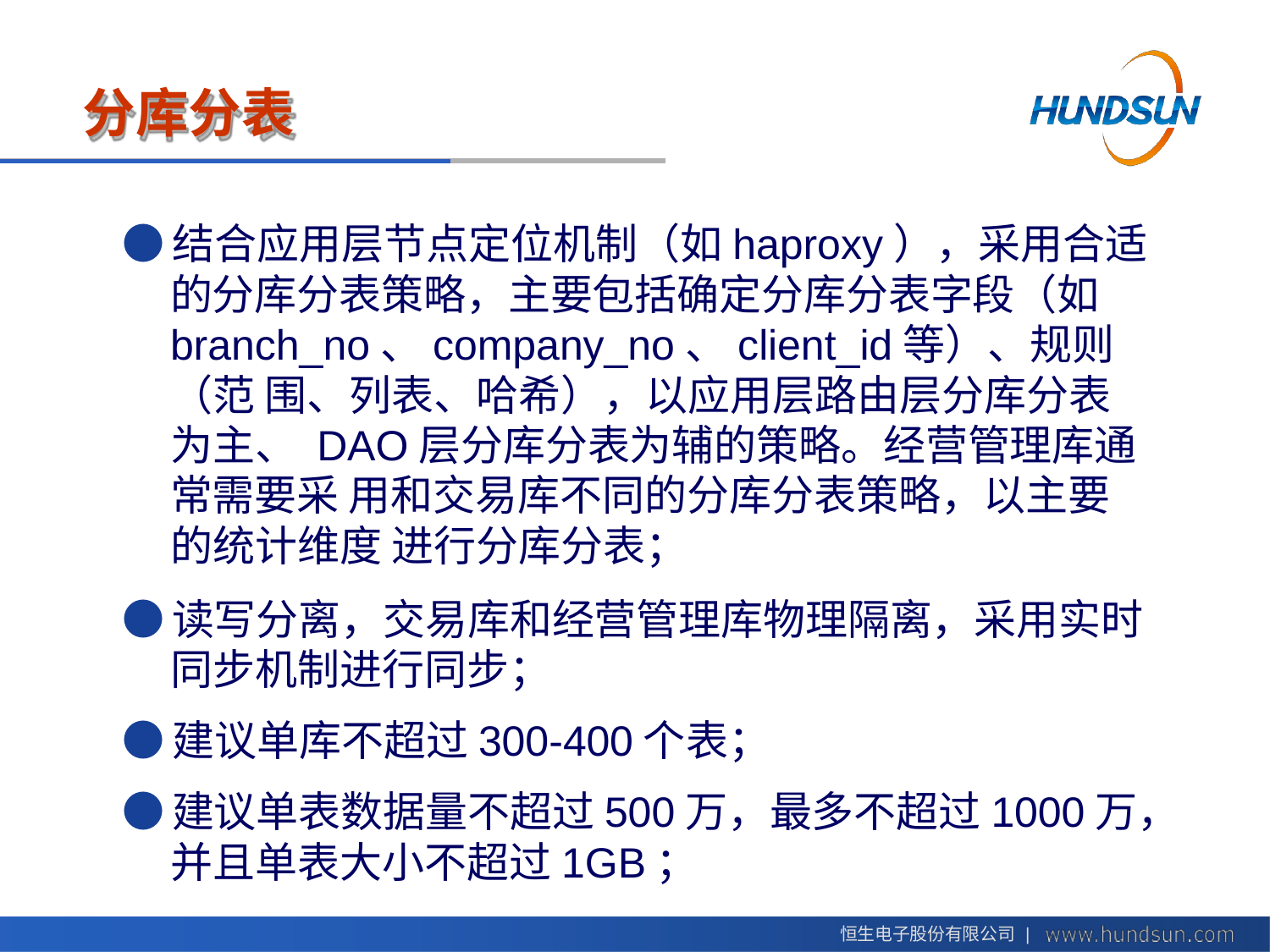

# 分库分表
●	结合应用层节点定位机制（如haproxy），采用合适
的分库分表策略，主要包括确定分库分表字段（如 branch_no、company_no、client_id等）、规则（范 围、列表、哈希），以应用层路由层分库分表为主、 DAO层分库分表为辅的策略。经营管理库通常需要采 用和交易库不同的分库分表策略，以主要的统计维度 进行分库分表；
●	读写分离，交易库和经营管理库物理隔离，采用实时
同步机制进行同步；
●	建议单库不超过300-400个表；
●	建议单表数据量不超过500万，最多不超过1000万，
并且单表大小不超过1GB；
恒生电子股份有限公司 |